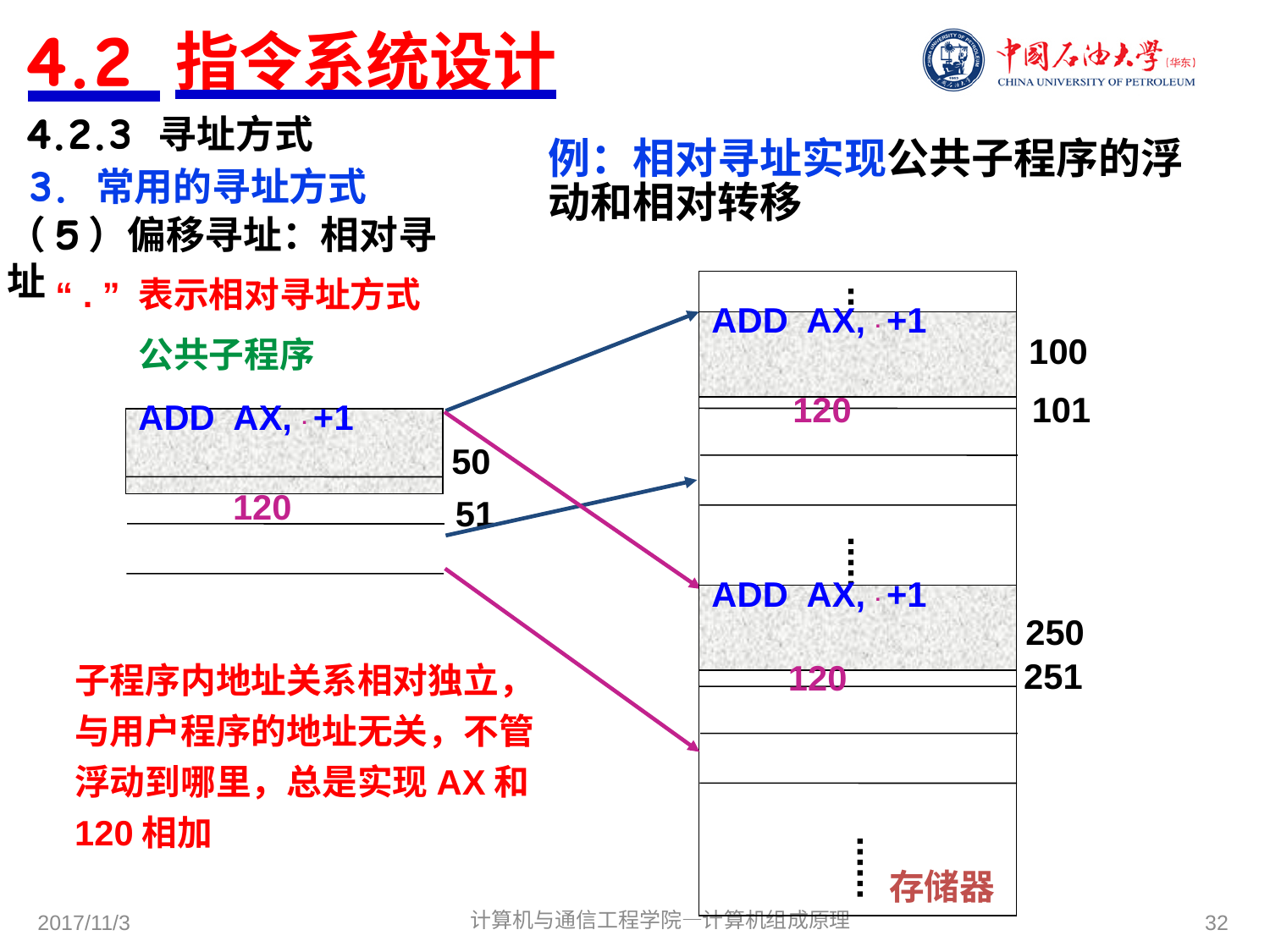

# 4.2 指令系统设计
4.2.3 寻址方式
例：相对寻址实现公共子程序的浮动和相对转移
3. 常用的寻址方式
（5）偏移寻址：相对寻址
“ . ” 表示相对寻址方式

ADD  AX, . +1
100
120
101

公共子程序

ADD  AX, . +1

ADD  AX, . +1
120
250
251
50

120
51

子程序内地址关系相对独立，与用户程序的地址无关，不管浮动到哪里，总是实现AX和120相加

存储器
计算机与通信工程学院—计算机组成原理
32
2017/11/3